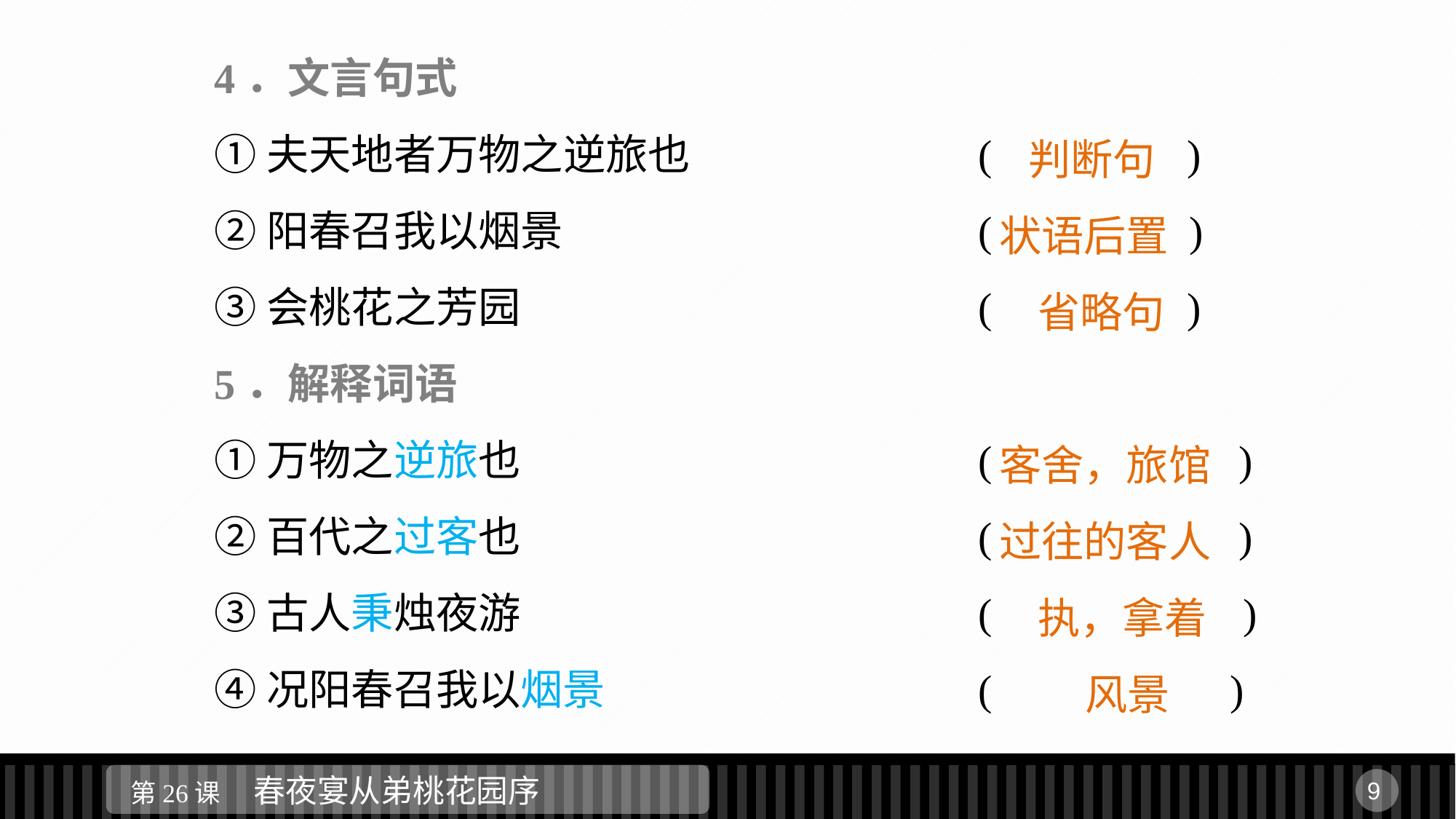

4．文言句式
①夫天地者万物之逆旅也			(　  　　   )
②阳春召我以烟景				(  　　　   )
③会桃花之芳园					(　  　　   )
5．解释词语
①万物之逆旅也					(　      　　　)
②百代之过客也					(　　      　　)
③古人秉烛夜游					(    　　　  　)
④况阳春召我以烟景				(　            　  )
  判断句
状语后置
   省略句

客舍，旅馆
过往的客人
   执，拿着
        风景